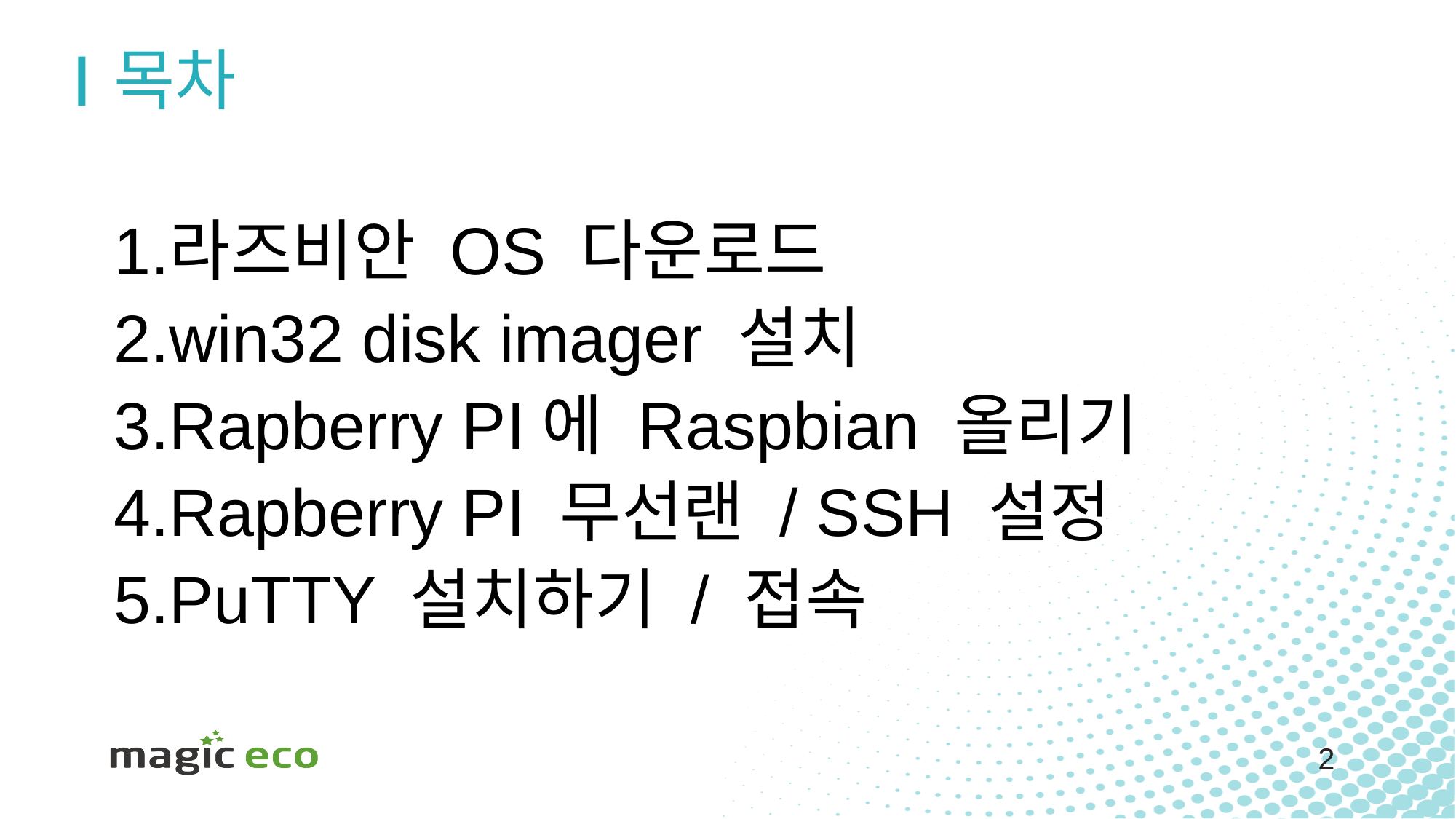

# 목차

라즈비안 OS 다운로드
win32 disk imager 설치
Rapberry PI에 Raspbian 올리기
Rapberry PI 무선랜 / SSH 설정
PuTTY 설치하기 / 접속